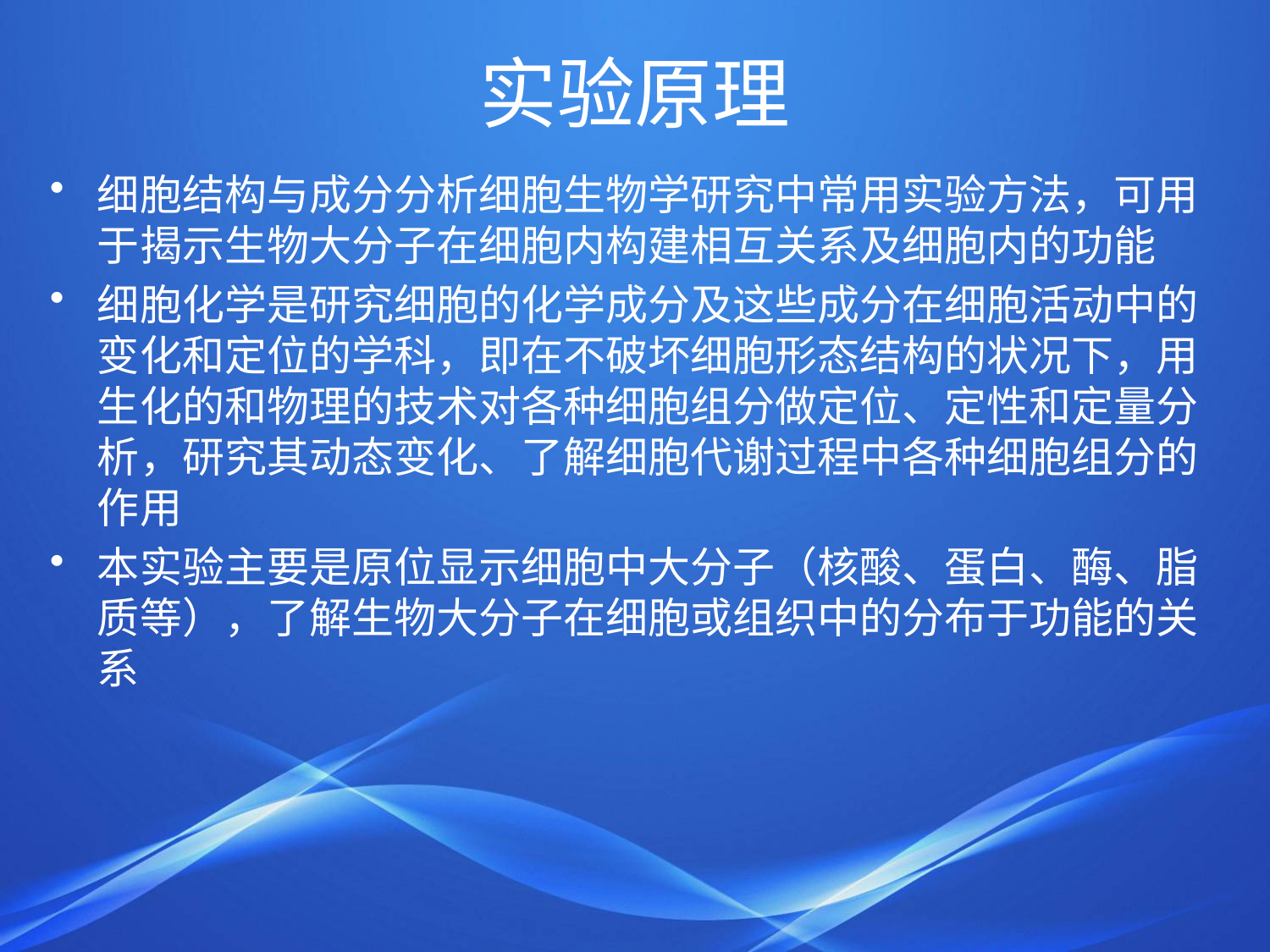

# 实验原理
细胞结构与成分分析细胞生物学研究中常用实验方法，可用于揭示生物大分子在细胞内构建相互关系及细胞内的功能
细胞化学是研究细胞的化学成分及这些成分在细胞活动中的变化和定位的学科，即在不破坏细胞形态结构的状况下，用生化的和物理的技术对各种细胞组分做定位、定性和定量分析，研究其动态变化、了解细胞代谢过程中各种细胞组分的作用
本实验主要是原位显示细胞中大分子（核酸、蛋白、酶、脂质等），了解生物大分子在细胞或组织中的分布于功能的关系